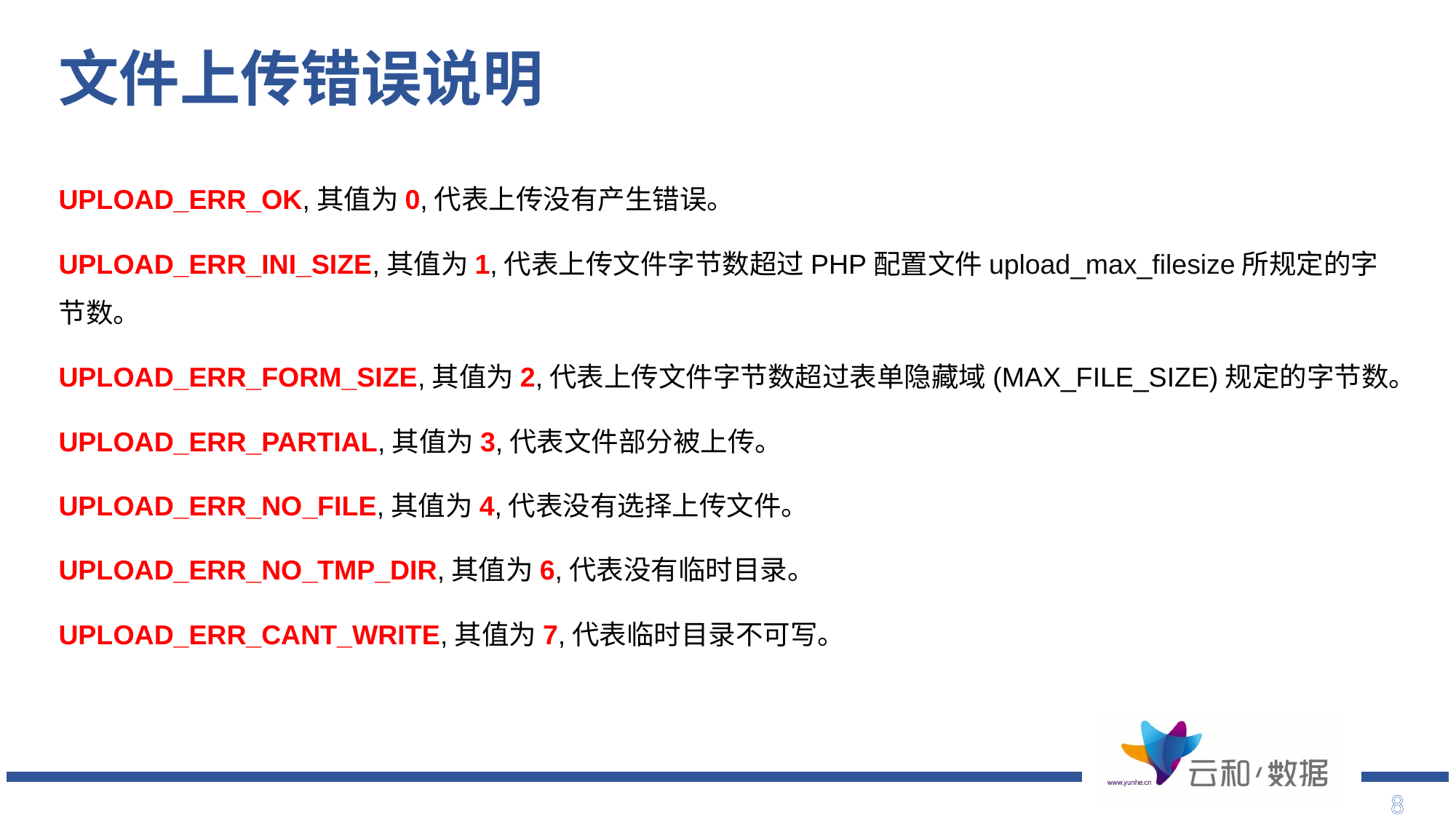

# 文件上传错误说明
UPLOAD_ERR_OK,其值为0,代表上传没有产生错误。
UPLOAD_ERR_INI_SIZE,其值为1,代表上传文件字节数超过PHP配置文件upload_max_filesize所规定的字节数。
UPLOAD_ERR_FORM_SIZE,其值为2,代表上传文件字节数超过表单隐藏域(MAX_FILE_SIZE)规定的字节数。
UPLOAD_ERR_PARTIAL,其值为3,代表文件部分被上传。
UPLOAD_ERR_NO_FILE,其值为4,代表没有选择上传文件。
UPLOAD_ERR_NO_TMP_DIR,其值为6,代表没有临时目录。
UPLOAD_ERR_CANT_WRITE,其值为7,代表临时目录不可写。